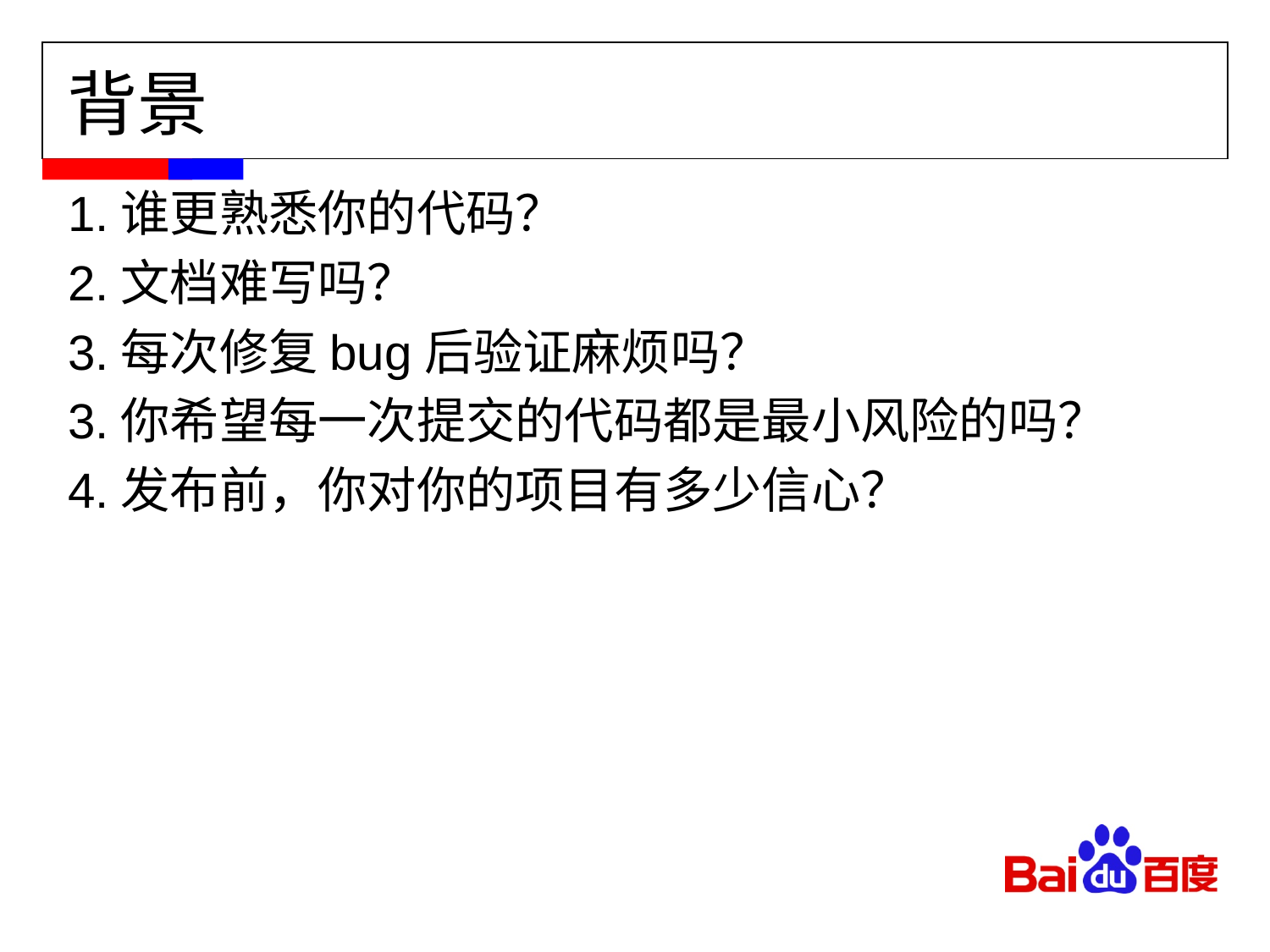

背景
1.谁更熟悉你的代码？
2.文档难写吗？
3.每次修复bug后验证麻烦吗？
3.你希望每一次提交的代码都是最小风险的吗？
4.发布前，你对你的项目有多少信心？